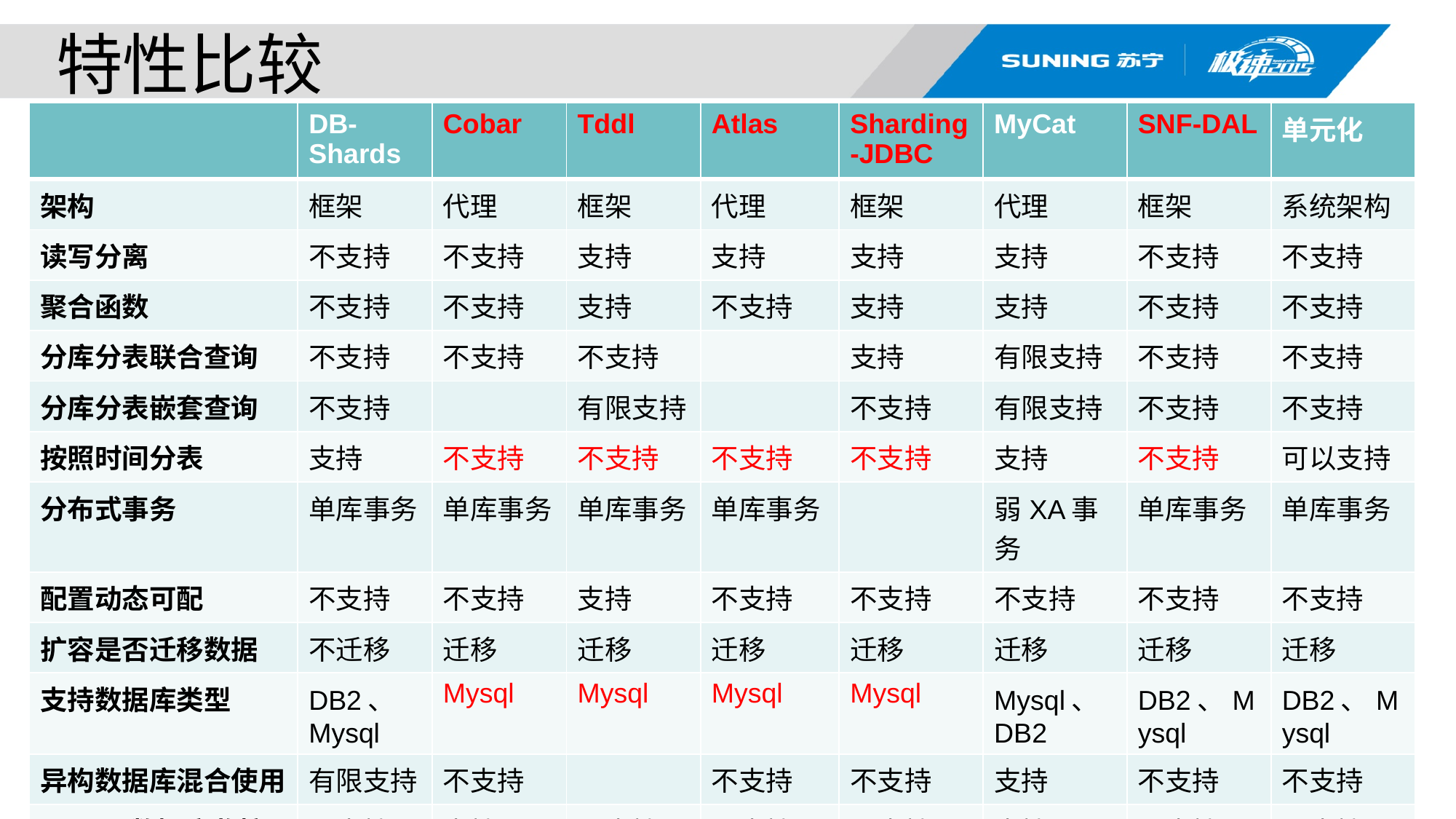

# 特性比较
|  | DB-Shards | Cobar | Tddl | Atlas | Sharding-JDBC | MyCat | SNF-DAL | 单元化 |
| --- | --- | --- | --- | --- | --- | --- | --- | --- |
| 架构 | 框架 | 代理 | 框架 | 代理 | 框架 | 代理 | 框架 | 系统架构 |
| 读写分离 | 不支持 | 不支持 | 支持 | 支持 | 支持 | 支持 | 不支持 | 不支持 |
| 聚合函数 | 不支持 | 不支持 | 支持 | 不支持 | 支持 | 支持 | 不支持 | 不支持 |
| 分库分表联合查询 | 不支持 | 不支持 | 不支持 |  | 支持 | 有限支持 | 不支持 | 不支持 |
| 分库分表嵌套查询 | 不支持 |  | 有限支持 |  | 不支持 | 有限支持 | 不支持 | 不支持 |
| 按照时间分表 | 支持 | 不支持 | 不支持 | 不支持 | 不支持 | 支持 | 不支持 | 可以支持 |
| 分布式事务 | 单库事务 | 单库事务 | 单库事务 | 单库事务 |  | 弱XA事务 | 单库事务 | 单库事务 |
| 配置动态可配 | 不支持 | 不支持 | 支持 | 不支持 | 不支持 | 不支持 | 不支持 | 不支持 |
| 扩容是否迁移数据 | 不迁移 | 迁移 | 迁移 | 迁移 | 迁移 | 迁移 | 迁移 | 迁移 |
| 支持数据库类型 | DB2、Mysql | Mysql | Mysql | Mysql | Mysql | Mysql、DB2 | DB2、Mysql | DB2、Mysql |
| 异构数据库混合使用 | 有限支持 | 不支持 |  | 不支持 | 不支持 | 支持 | 不支持 | 不支持 |
| SQL及数据库监控 | 不支持 | 支持 | 不支持 | 不支持 | 不支持 | 支持 | 不支持 | 不支持 |
| 主备异常自动切换 | 不支持 | 支持 | 支持 | 支持 | 不支持 | 支持 | 不支持 | 不支持 |